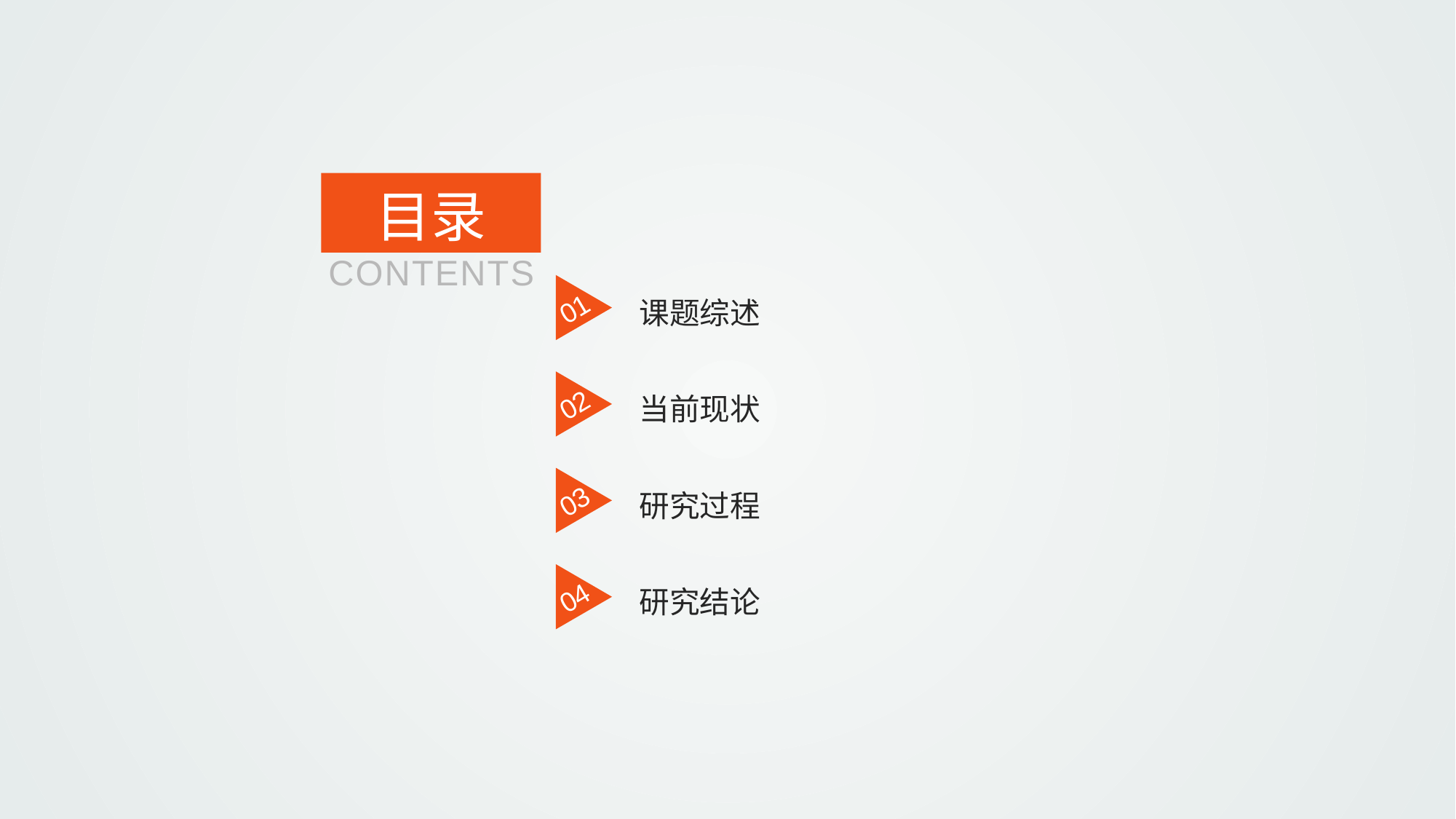

目录
CONTENTS
01
课题综述
02
当前现状
03
研究过程
04
研究结论